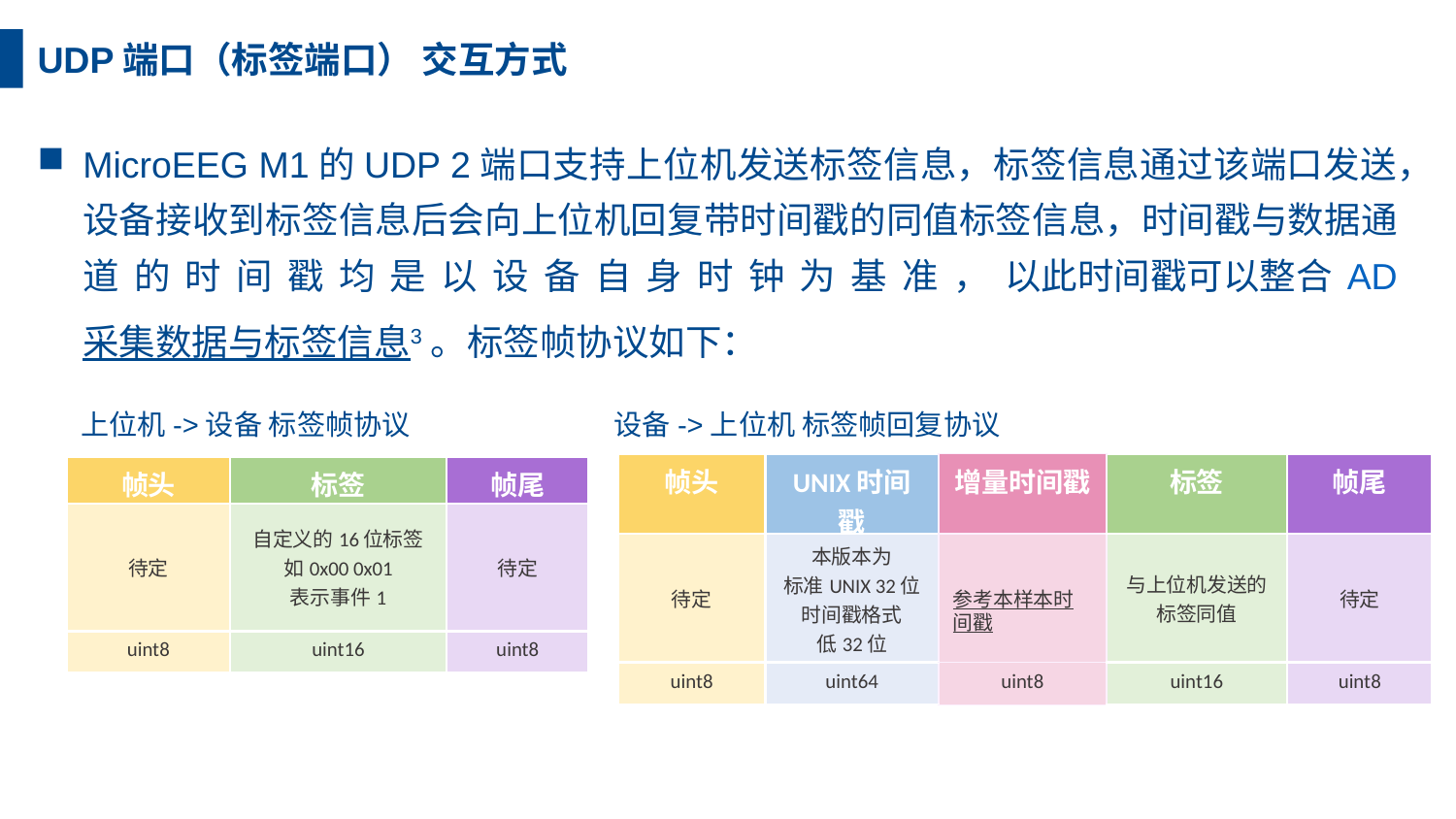

UDP端口（标签端口） 交互方式
MicroEEG M1的UDP 2端口支持上位机发送标签信息，标签信息通过该端口发送，设备接收到标签信息后会向上位机回复带时间戳的同值标签信息，时间戳与数据通道的时间戳均是以设备自身时钟为基准，以此时间戳可以整合AD采集数据与标签信息3。标签帧协议如下：

上位机->设备 标签帧协议
设备->上位机 标签帧回复协议
| 帧头 | UNIX时间戳 | 增量时间戳 | 标签 | 帧尾 |
| --- | --- | --- | --- | --- |
| 待定 | 本版本为 标准UNIX 32位 时间戳格式 低32位 | 参考本样本时间戳 | 与上位机发送的标签同值 | 待定 |
| uint8 | uint64 | uint8 | uint16 | uint8 |
| 帧头 | 标签 | 帧尾 |
| --- | --- | --- |
| 待定 | 自定义的16位标签 如0x00 0x01 表示事件1 | 待定 |
| uint8 | uint16 | uint8 |